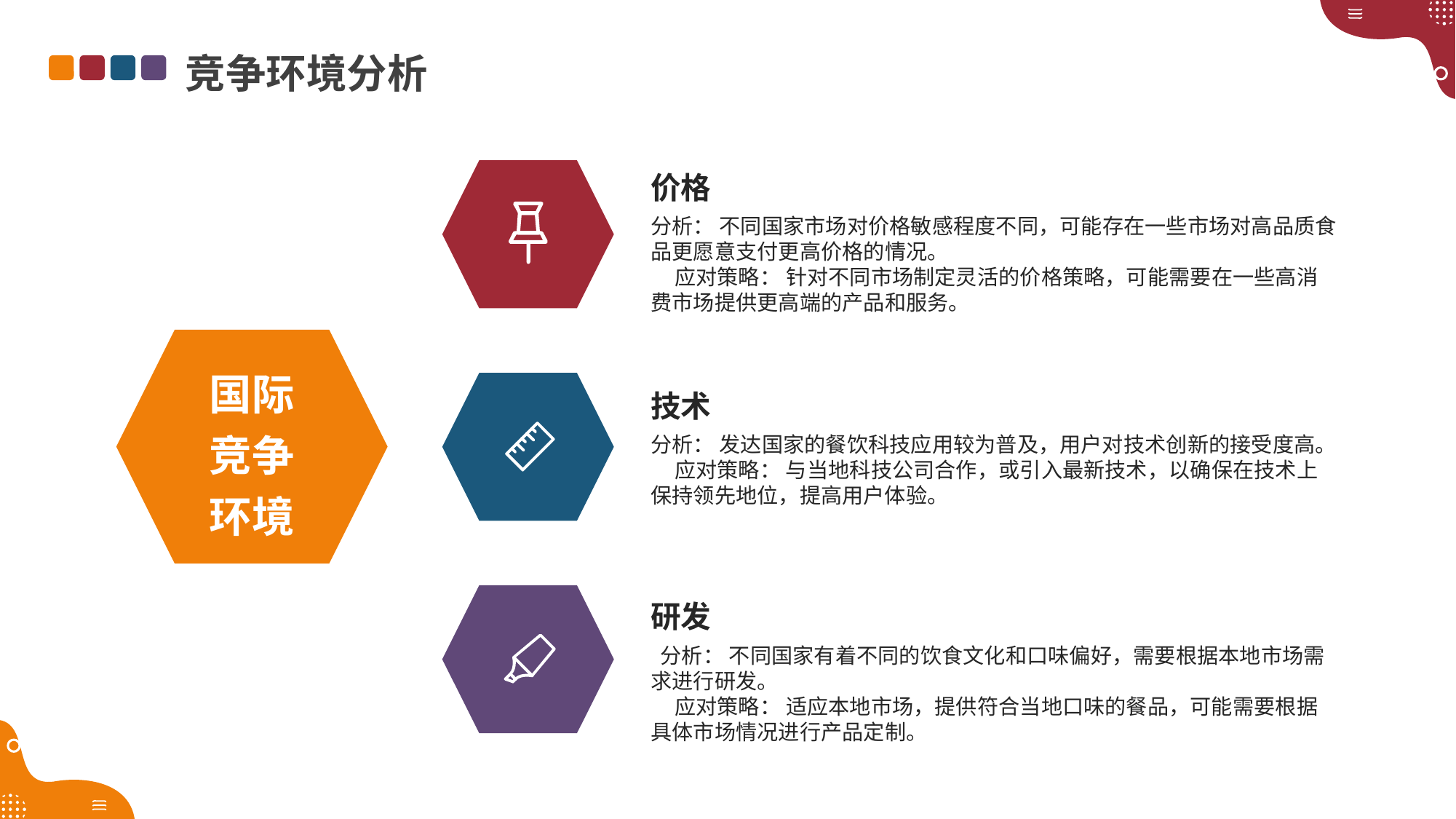

竞争环境分析

价格

分析： 不同国家市场对价格敏感程度不同，可能存在一些市场对高品质食品更愿意支付更高价格的情况。
    应对策略： 针对不同市场制定灵活的价格策略，可能需要在一些高消费市场提供更高端的产品和服务。

国际竞争环境

技术

分析： 发达国家的餐饮科技应用较为普及，用户对技术创新的接受度高。
    应对策略： 与当地科技公司合作，或引入最新技术，以确保在技术上保持领先地位，提高用户体验。

研发

 分析： 不同国家有着不同的饮食文化和口味偏好，需要根据本地市场需求进行研发。
    应对策略： 适应本地市场，提供符合当地口味的餐品，可能需要根据具体市场情况进行产品定制。